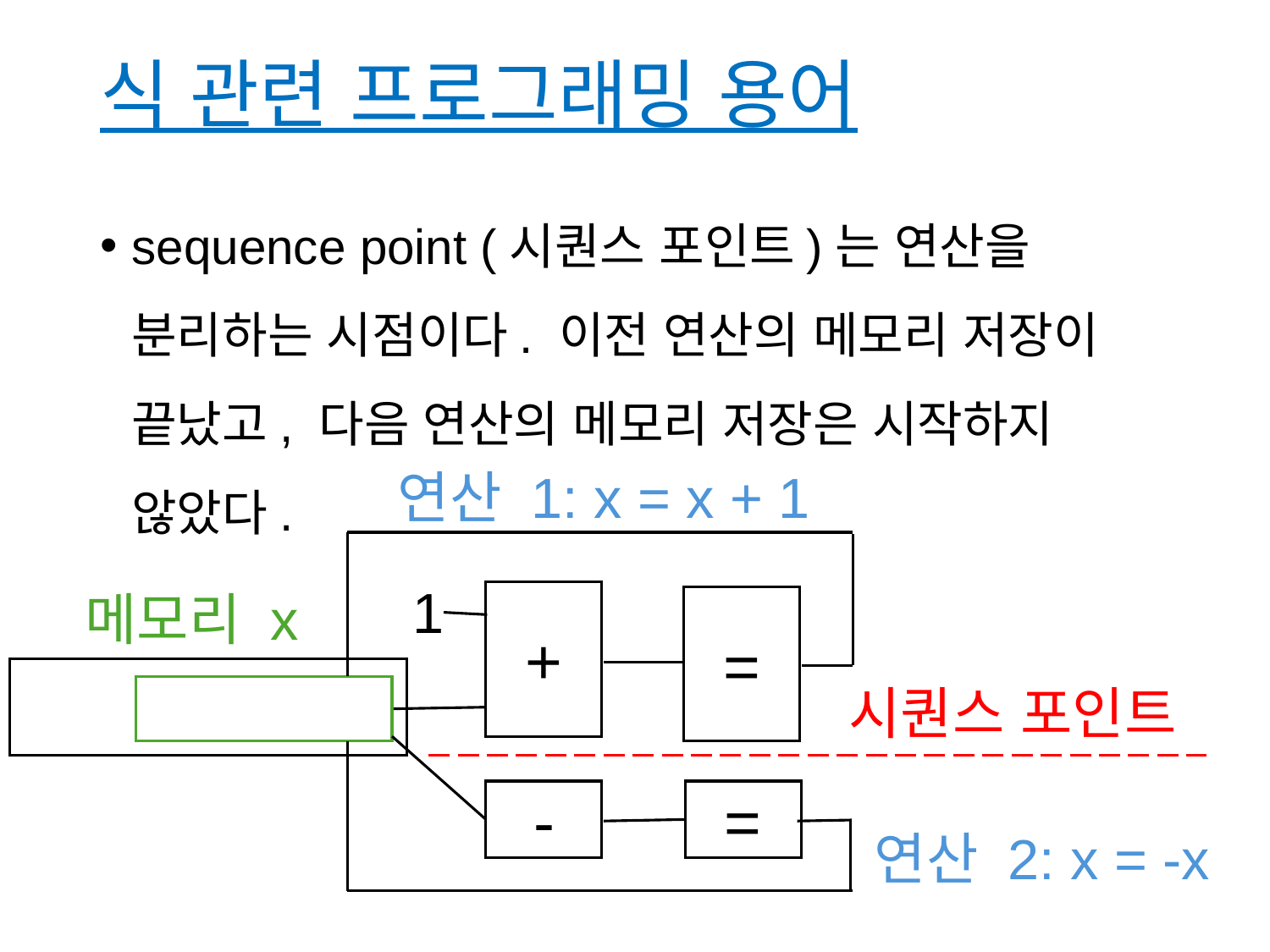

# 식 관련 프로그래밍 용어
sequence point (시퀀스 포인트)는 연산을 분리하는 시점이다. 이전 연산의 메모리 저장이 끝났고, 다음 연산의 메모리 저장은 시작하지 않았다.
연산 1: x = x + 1
=
1
메모리 x
+

시퀀스 포인트

-
=
연산 2: x = -x